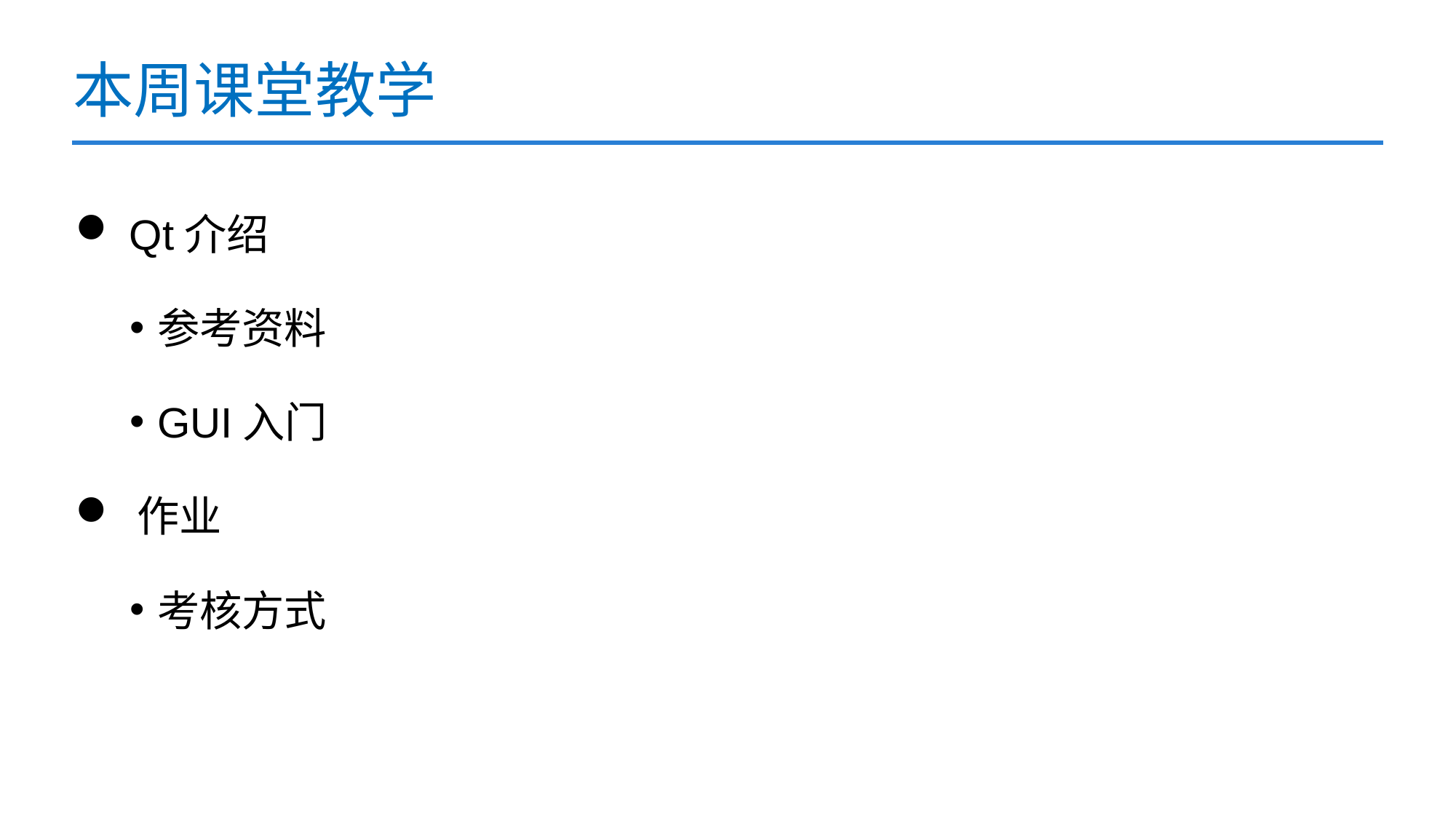

# 本周课堂教学
 Qt介绍
参考资料
GUI入门
 作业
考核方式